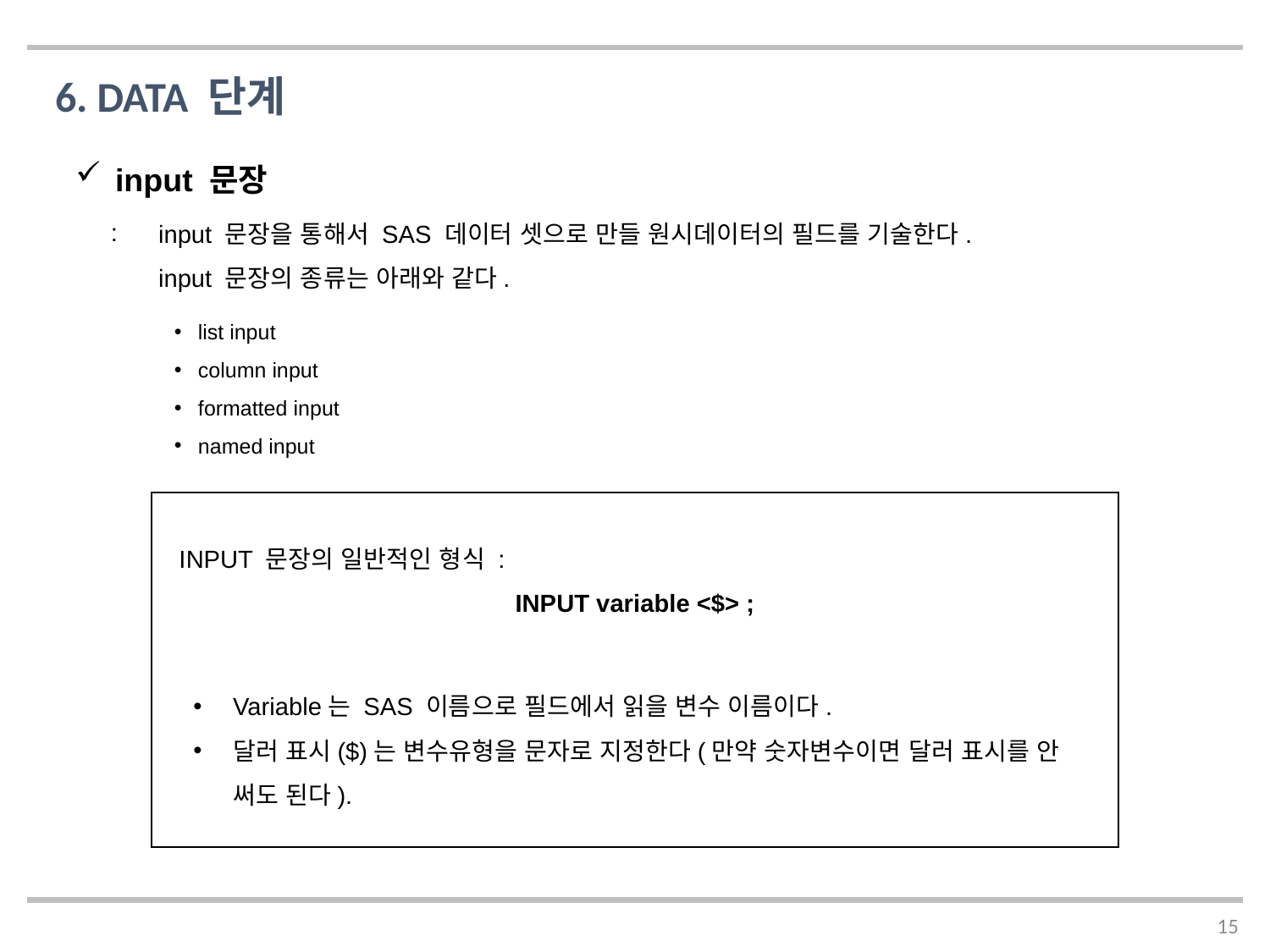

6. DATA 단계
input 문장
input 문장을 통해서 SAS 데이터 셋으로 만들 원시데이터의 필드를 기술한다.
input 문장의 종류는 아래와 같다.
list input
column input
formatted input
named input

INPUT 문장의 일반적인 형식 :
INPUT variable <$> ;
Variable는 SAS 이름으로 필드에서 읽을 변수 이름이다.
달러 표시($)는 변수유형을 문자로 지정한다(만약 숫자변수이면 달러 표시를 안 써도 된다).